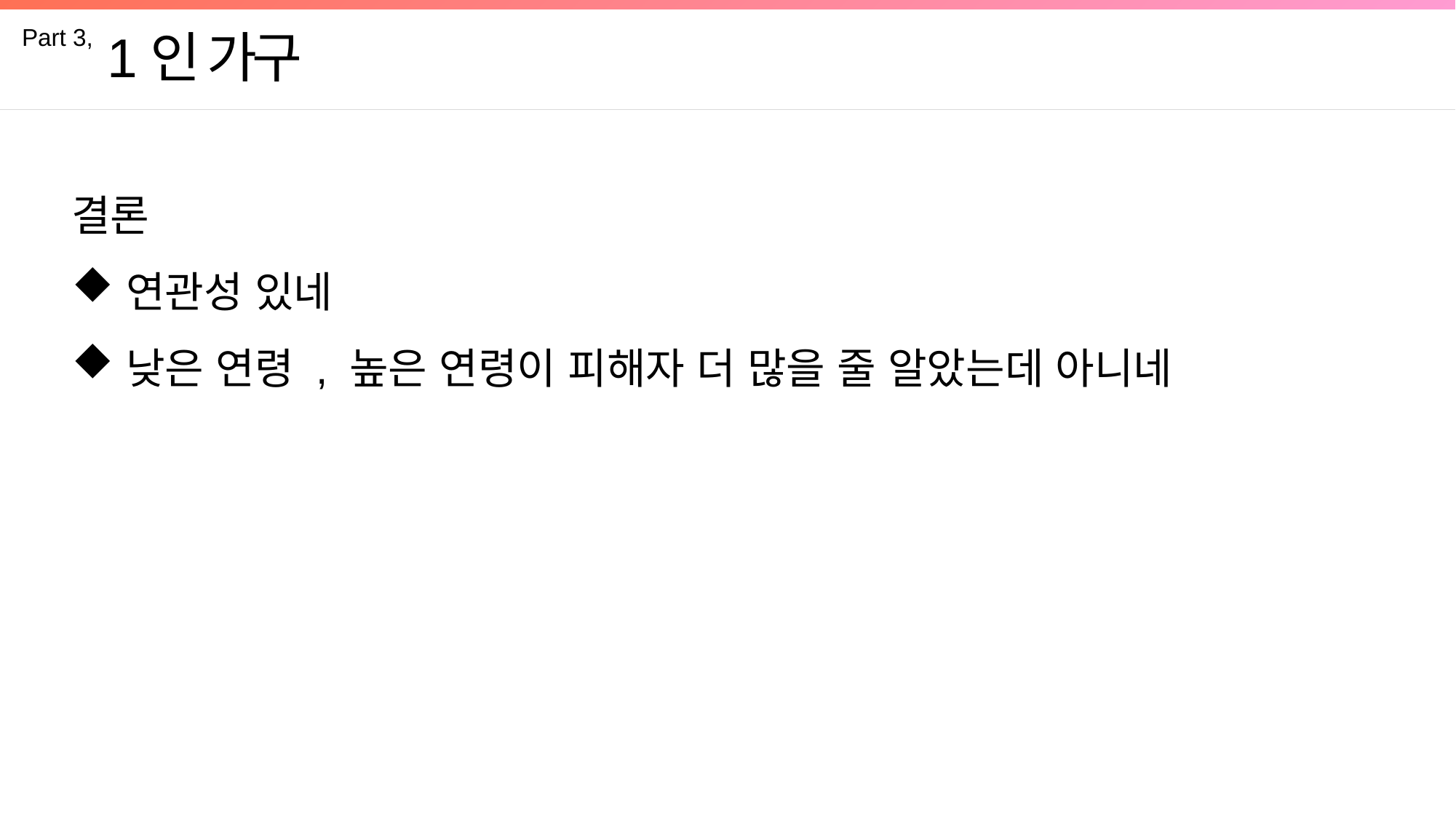

Part 3,
1인 가구
결론
연관성 있네
낮은 연령 , 높은 연령이 피해자 더 많을 줄 알았는데 아니네